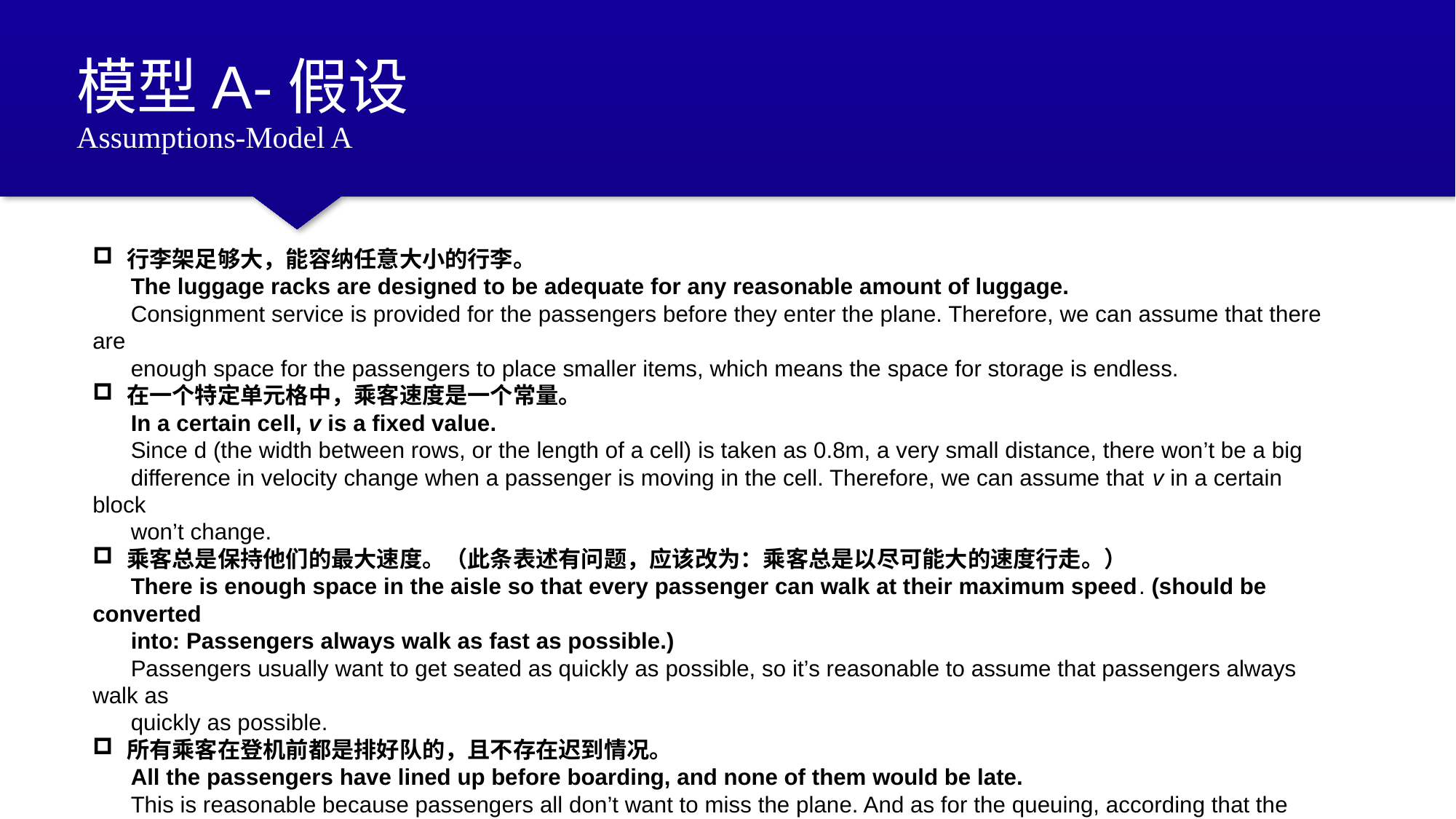

模型A-假设
Assumptions-Model A
行李架足够大，能容纳任意大小的行李。
      The luggage racks are designed to be adequate for any reasonable amount of luggage.
      Consignment service is provided for the passengers before they enter the plane. Therefore, we can assume that there are
      enough space for the passengers to place smaller items, which means the space for storage is endless.
在一个特定单元格中，乘客速度是一个常量。
      In a certain cell, v is a fixed value.
      Since d (the width between rows, or the length of a cell) is taken as 0.8m, a very small distance, there won’t be a big
      difference in velocity change when a passenger is moving in the cell. Therefore, we can assume that v in a certain block
      won’t change.
乘客总是保持他们的最大速度。（此条表述有问题，应该改为：乘客总是以尽可能大的速度行走。）
      There is enough space in the aisle so that every passenger can walk at their maximum speed. (should be converted
      into: Passengers always walk as fast as possible.)
      Passengers usually want to get seated as quickly as possible, so it’s reasonable to assume that passengers always walk as
      quickly as possible.
所有乘客在登机前都是排好队的，且不存在迟到情况。
      All the passengers have lined up before boarding, and none of them would be late.
      This is reasonable because passengers all don’t want to miss the plane. And as for the queuing, according that the aisle is
      only wide enough for one passenger, it’s reasonable that they keep in the same sequence all the time.